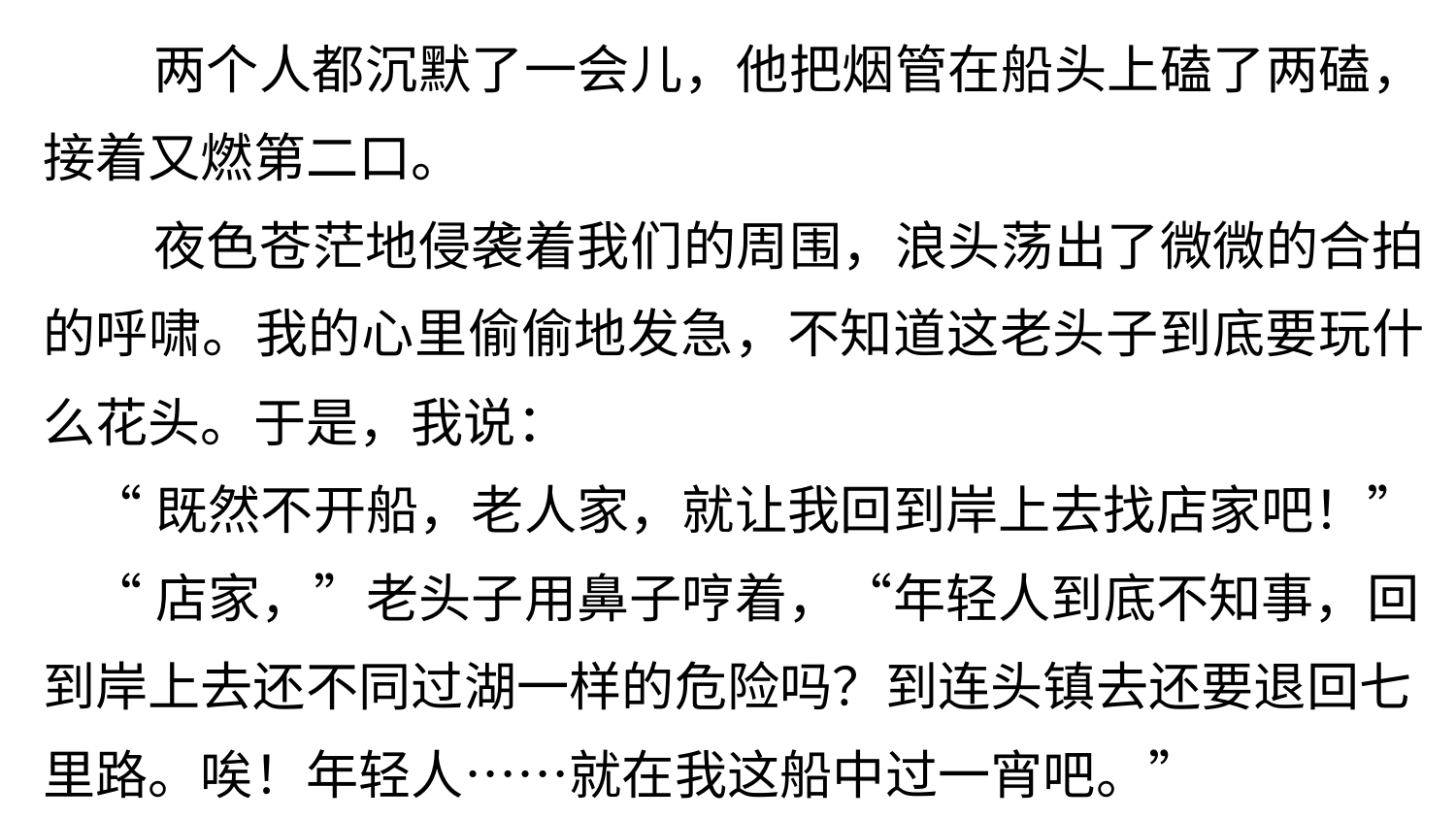

两个人都沉默了一会儿，他把烟管在船头上磕了两磕，接着又燃第二口。
        夜色苍茫地侵袭着我们的周围，浪头荡出了微微的合拍的呼啸。我的心里偷偷地发急，不知道这老头子到底要玩什么花头。于是，我说：
    “既然不开船，老人家，就让我回到岸上去找店家吧！”
    “店家，”老头子用鼻子哼着，“年轻人到底不知事，回到岸上去还不同过湖一样的危险吗？到连头镇去还要退回七里路。唉！年轻人……就在我这船中过一宵吧。”